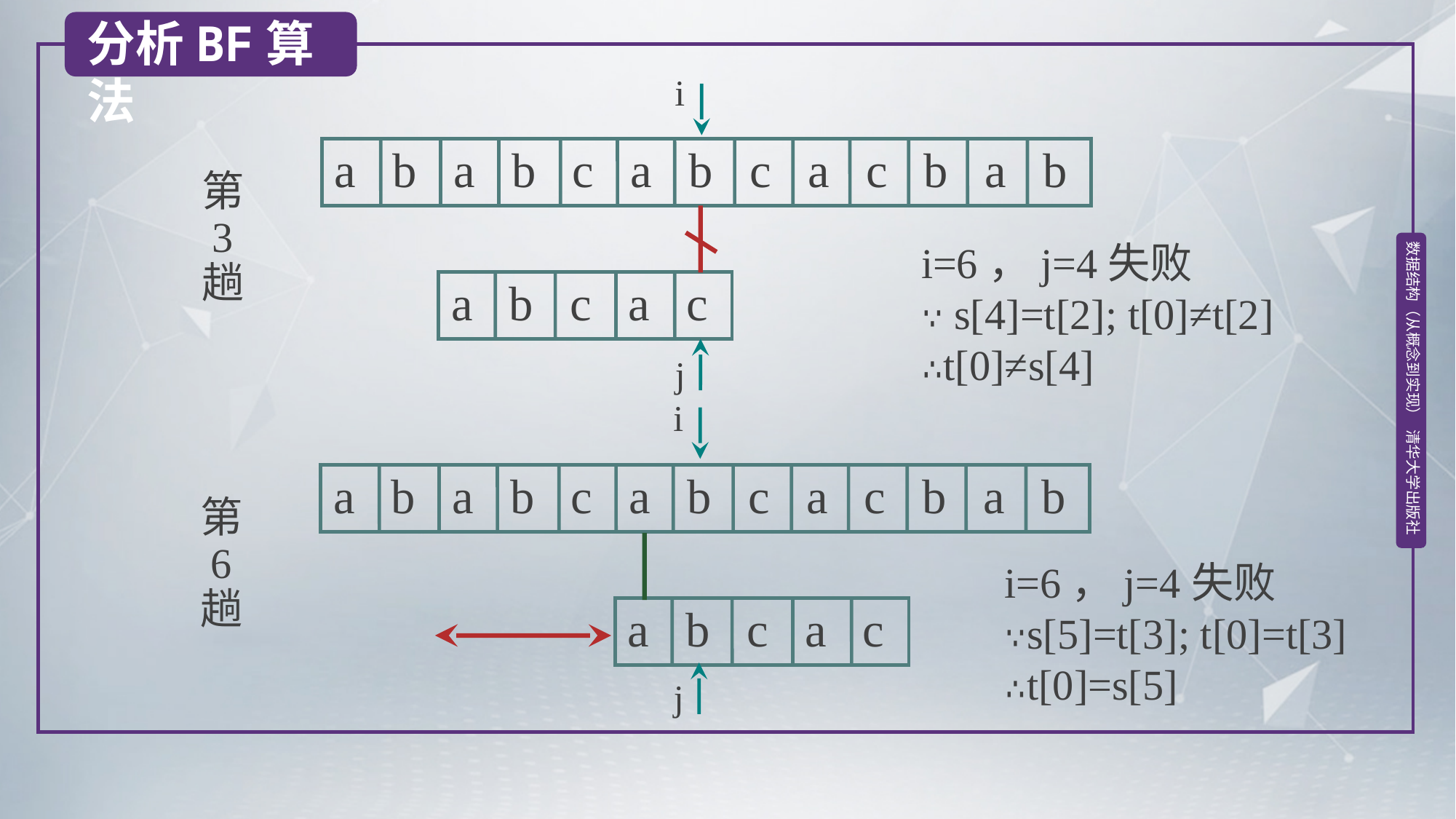

分析BF算法

i

j
i=6，j=4失败
∵ s[4]=t[2]; t[0]≠t[2]
∴t[0]≠s[4]
a   b   a   b   c   a   b   c   a   c   b   a   b

第
 3
趟

a   b   c   a   c

i

a   b   a   b   c   a   b   c   a   c   b   a   b

第
 6
趟

i=6，j=4失败
∵s[5]=t[3]; t[0]=t[3]
∴t[0]=s[5]

a   b   c   a   c

j